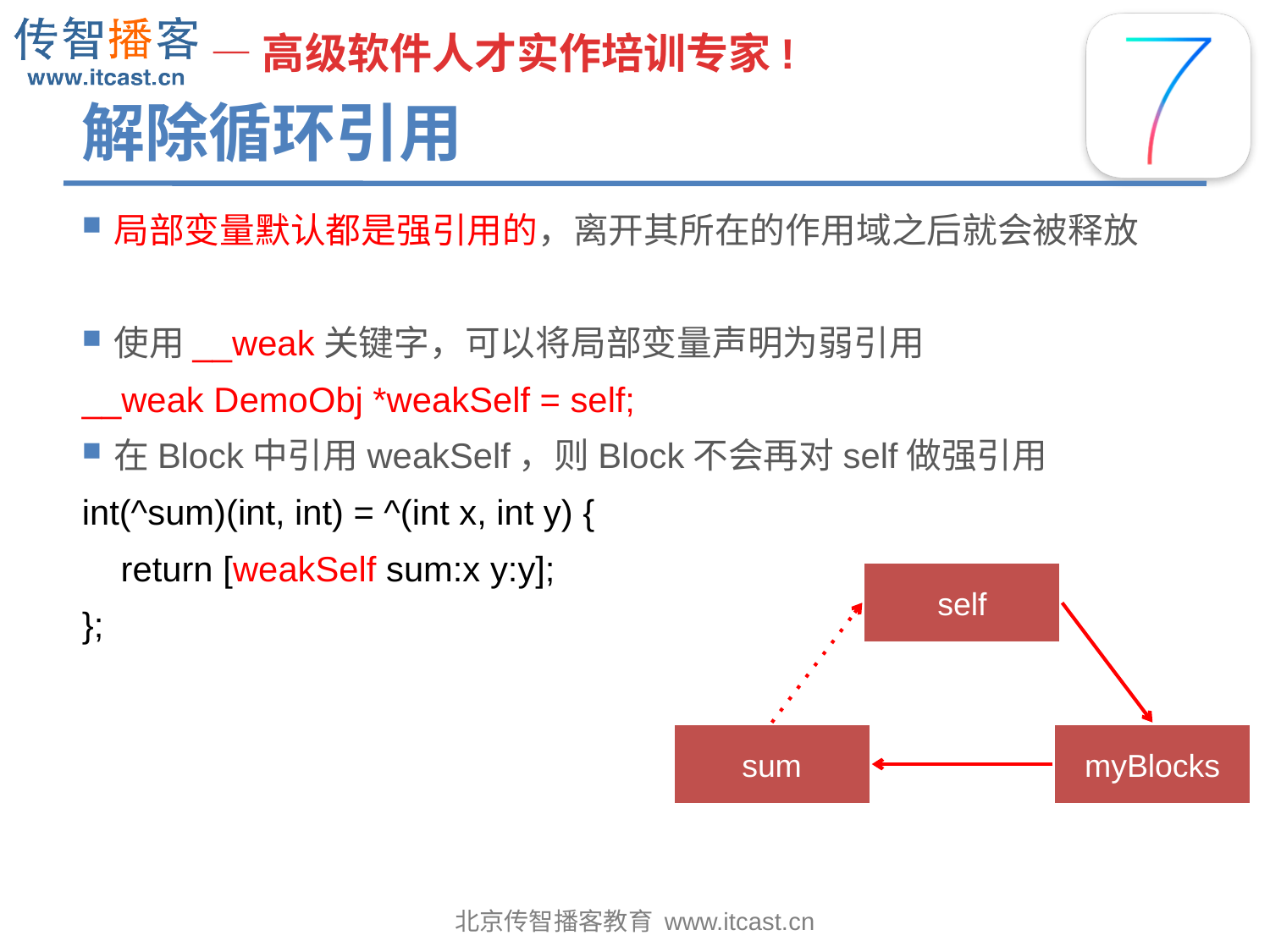

# 解除循环引用
局部变量默认都是强引用的，离开其所在的作用域之后就会被释放

使用__weak关键字，可以将局部变量声明为弱引用
__weak DemoObj *weakSelf = self;
在Block中引用weakSelf，则Block不会再对self做强引用
int(^sum)(int, int) = ^(int x, int y) {
    return [weakSelf sum:x y:y];
};
self
sum
myBlocks